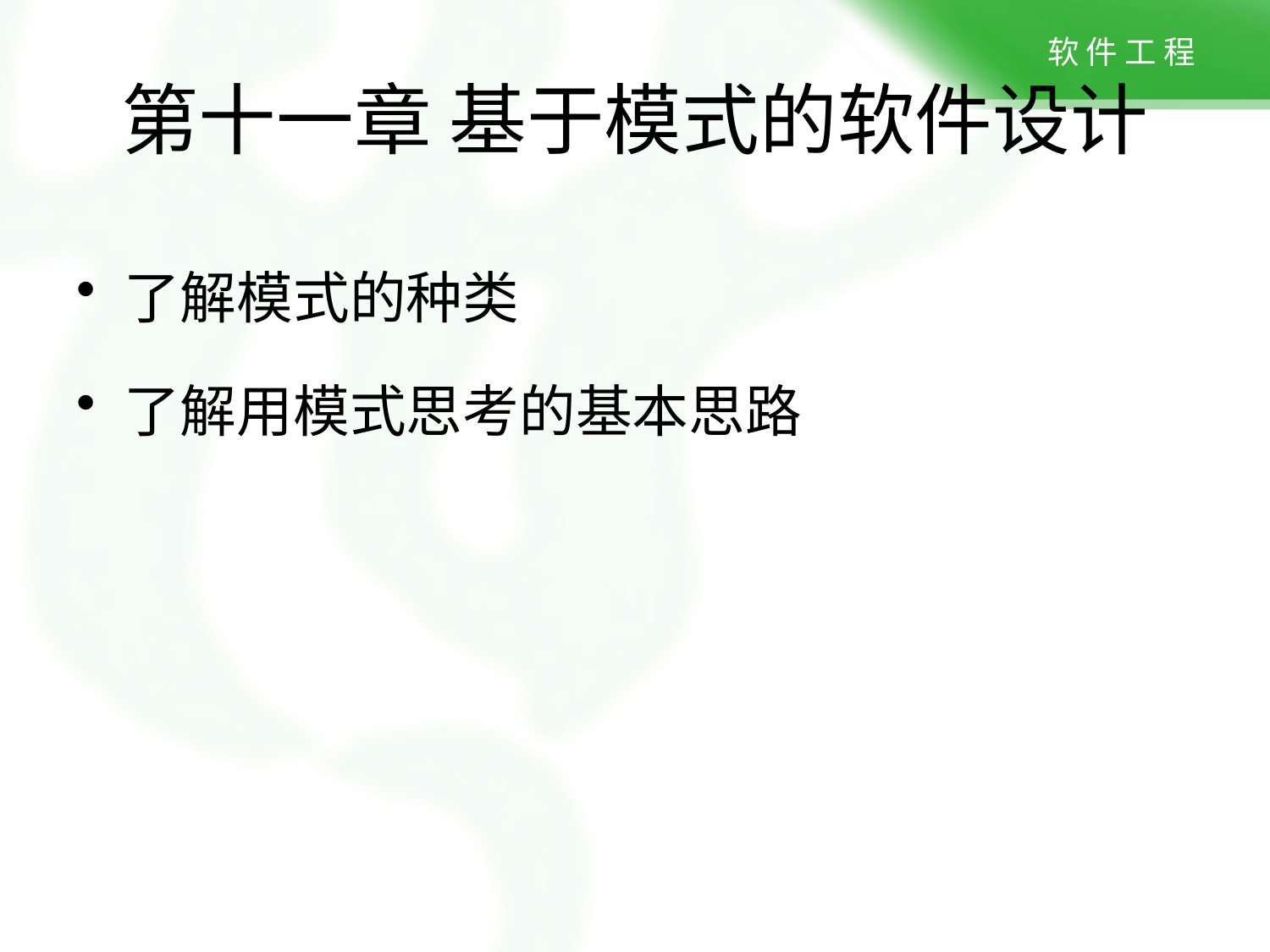

# 第十一章 基于模式的软件设计
了解模式的种类
了解用模式思考的基本思路